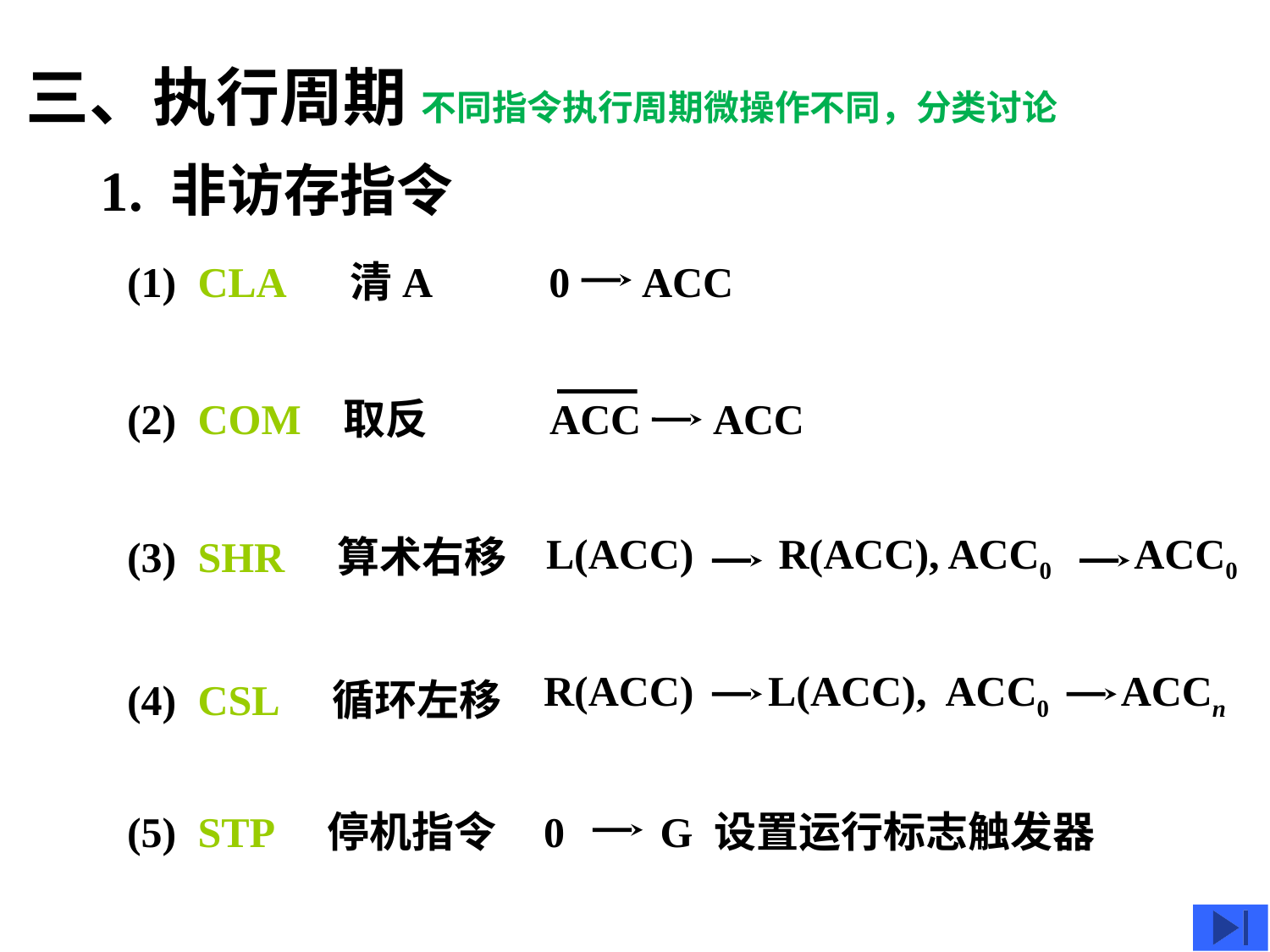

三、执行周期 不同指令执行周期微操作不同，分类讨论
1. 非访存指令
(1)  CLA     清A
0       ACC

(2)  COM   取反
ACC       ACC

(3)  SHR    算术右移
L(ACC)        R(ACC), ACC0        ACC0

(4)  CSL    循环左移
R(ACC)       L(ACC),  ACC0       ACCn

(5)  STP    停机指令
0         G 设置运行标志触发器